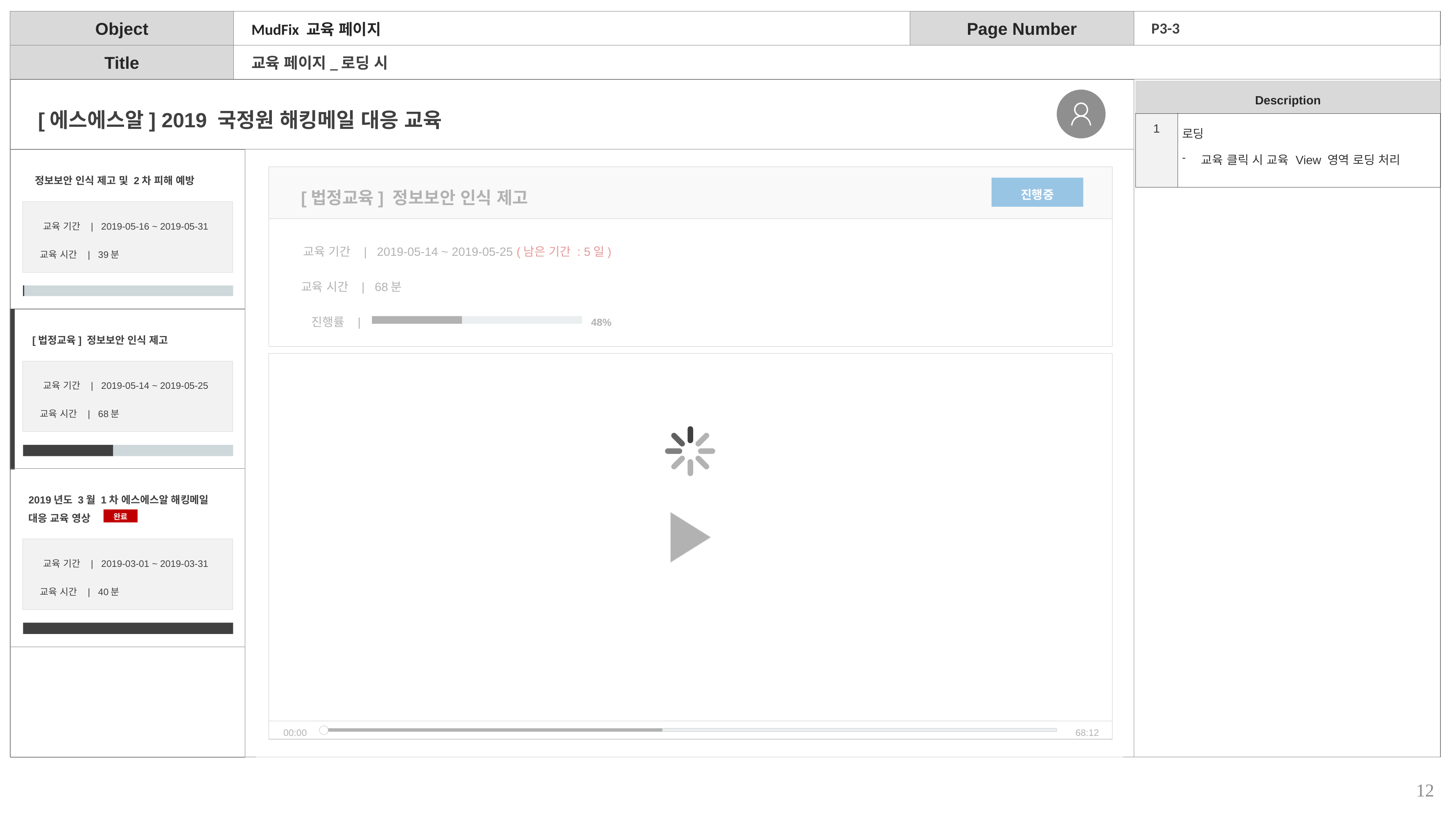

P3-3
MudFix 교육 페이지
교육 페이지_로딩 시

| Description |  |
| --- | --- |
| 1 | 로딩 교육 클릭 시 교육 View 영역 로딩 처리 |
[에스에스알] 2019 국정원 해킹메일 대응 교육

`

정보보안 인식 제고 및 2차 피해 예방

[법정교육] 정보보안 인식 제고

진행중

교육 기간   |   2019-05-16 ~ 2019-05-31
교육 시간   |   39분
교육 기간   |   2019-05-14 ~ 2019-05-25 (남은 기간 : 5일)
교육 시간   |   68분

진행률   |
48%
`

[법정교육] 정보보안 인식 제고

00:00
68:12

교육 기간   |   2019-05-14 ~ 2019-05-25
교육 시간   |   68분

`
2019년도 3월 1차 에스에스알 해킹메일 대응 교육 영상
완료

교육 기간   |   2019-03-01 ~ 2019-03-31
교육 시간   |   40분

12